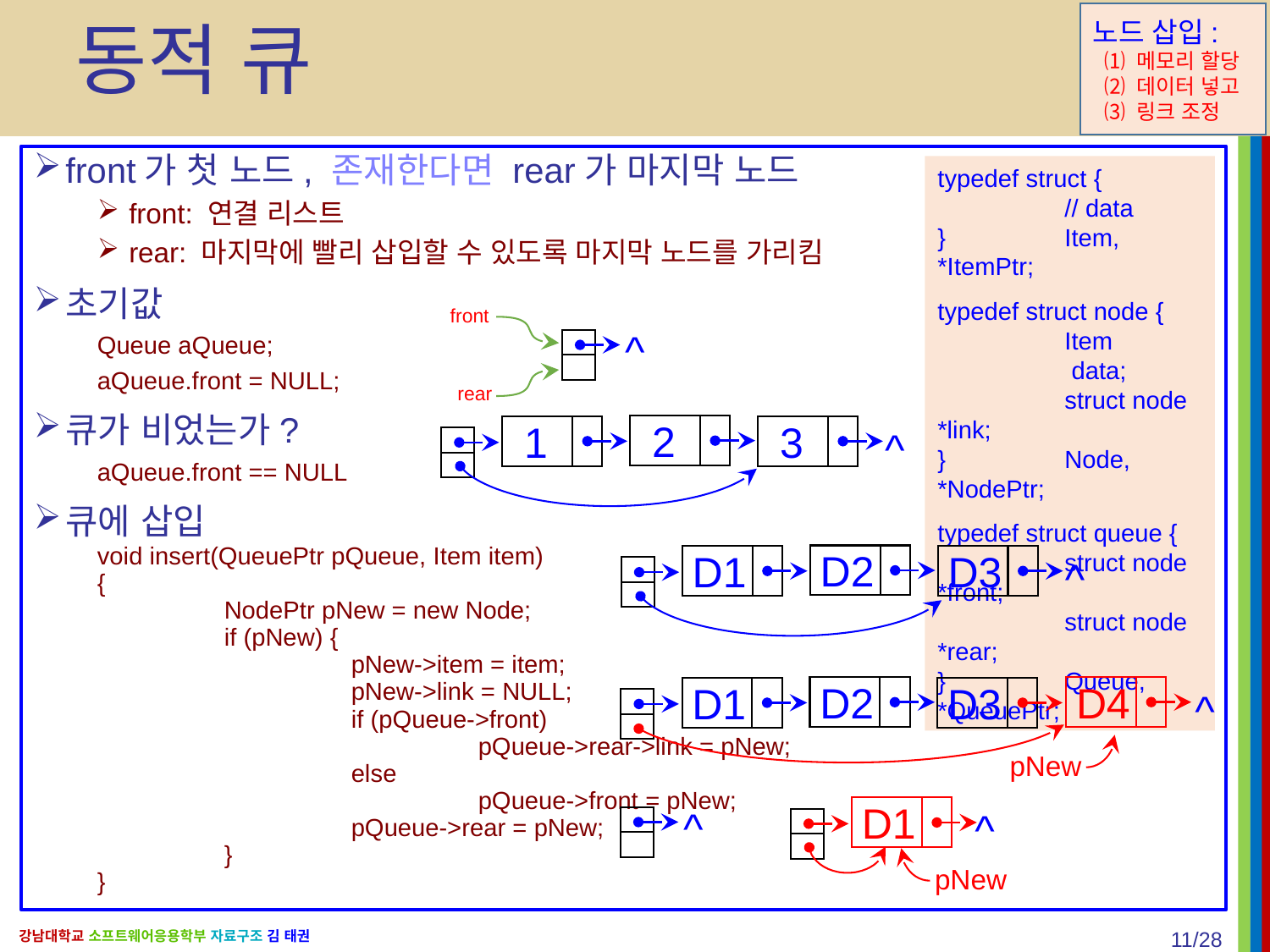

# 동적 큐
노드 삽입:
  ⑴ 메모리 할당
  ⑵ 데이터 넣고
  ⑶ 링크 조정
front가 첫 노드, 존재한다면 rear가 마지막 노드
front: 연결 리스트
rear: 마지막에 빨리 삽입할 수 있도록 마지막 노드를 가리킴
초기값
Queue aQueue;
aQueue.front = NULL;
큐가 비었는가?
aQueue.front == NULL
큐에 삽입
void insert(QueuePtr pQueue, Item item)
{
	NodePtr pNew = new Node;
	if (pNew) {
		pNew->item = item;
		pNew->link = NULL;
		if (pQueue->front)
			pQueue->rear->link = pNew;
		else
			pQueue->front = pNew;
		pQueue->rear = pNew;
	}
}
typedef struct {
	// data
}	Item, *ItemPtr;

typedef struct node {
	Item 		 data;
	struct node	*link;
}	Node, *NodePtr;

typedef struct queue {
	struct node	*front;
	struct node	*rear;
}	Queue, *QueuePtr;
front
^

rear

 2
 1
 3
^

D2
D1
D3
^

D4
D2
D1
D3
^

pNew
^
D1
^

pNew
11/28